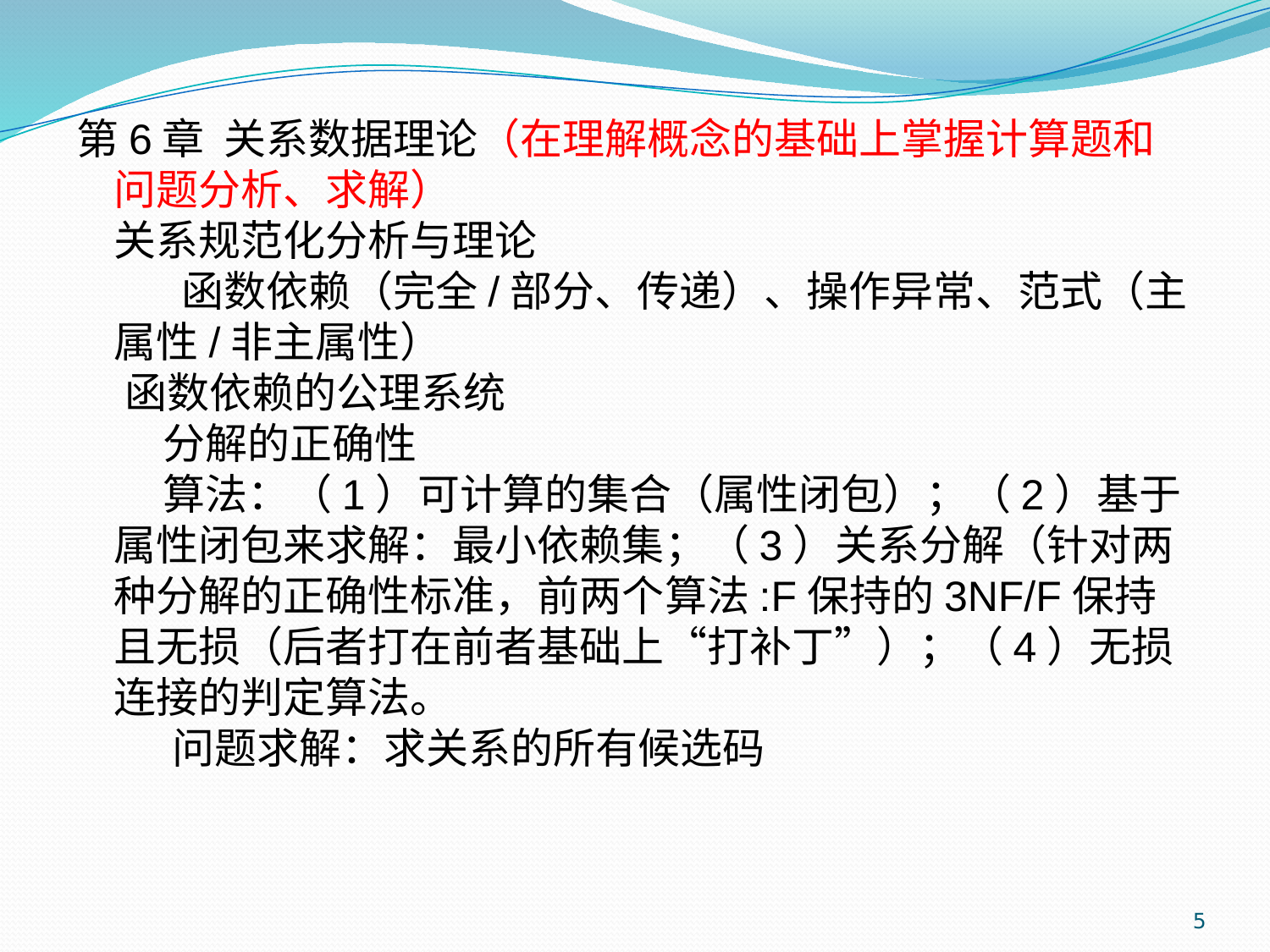

第6章  关系数据理论（在理解概念的基础上掌握计算题和问题分析、求解）
	关系规范化分析与理论
          函数依赖（完全/部分、传递）、操作异常、范式（主属性/非主属性）
    函数依赖的公理系统
        分解的正确性
        算法：（1）可计算的集合（属性闭包）；（2）基于属性闭包来求解：最小依赖集；（3）关系分解（针对两种分解的正确性标准，前两个算法:F保持的3NF/F保持且无损（后者打在前者基础上“打补丁”）；（4）无损连接的判定算法。
         问题求解：求关系的所有候选码

5